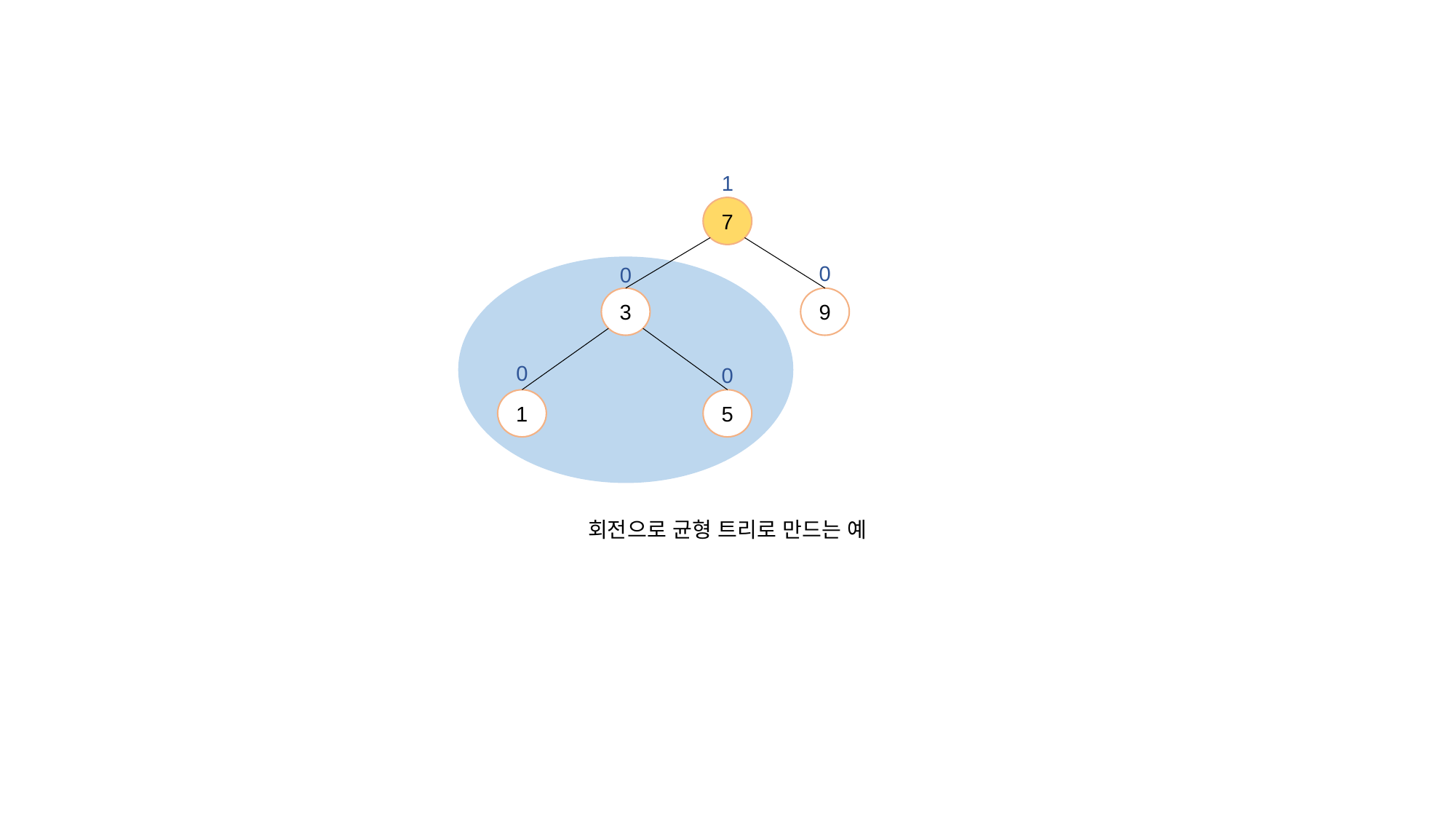

1
7
0

0
3
9
0
0
1
5
회전으로 균형 트리로 만드는 예